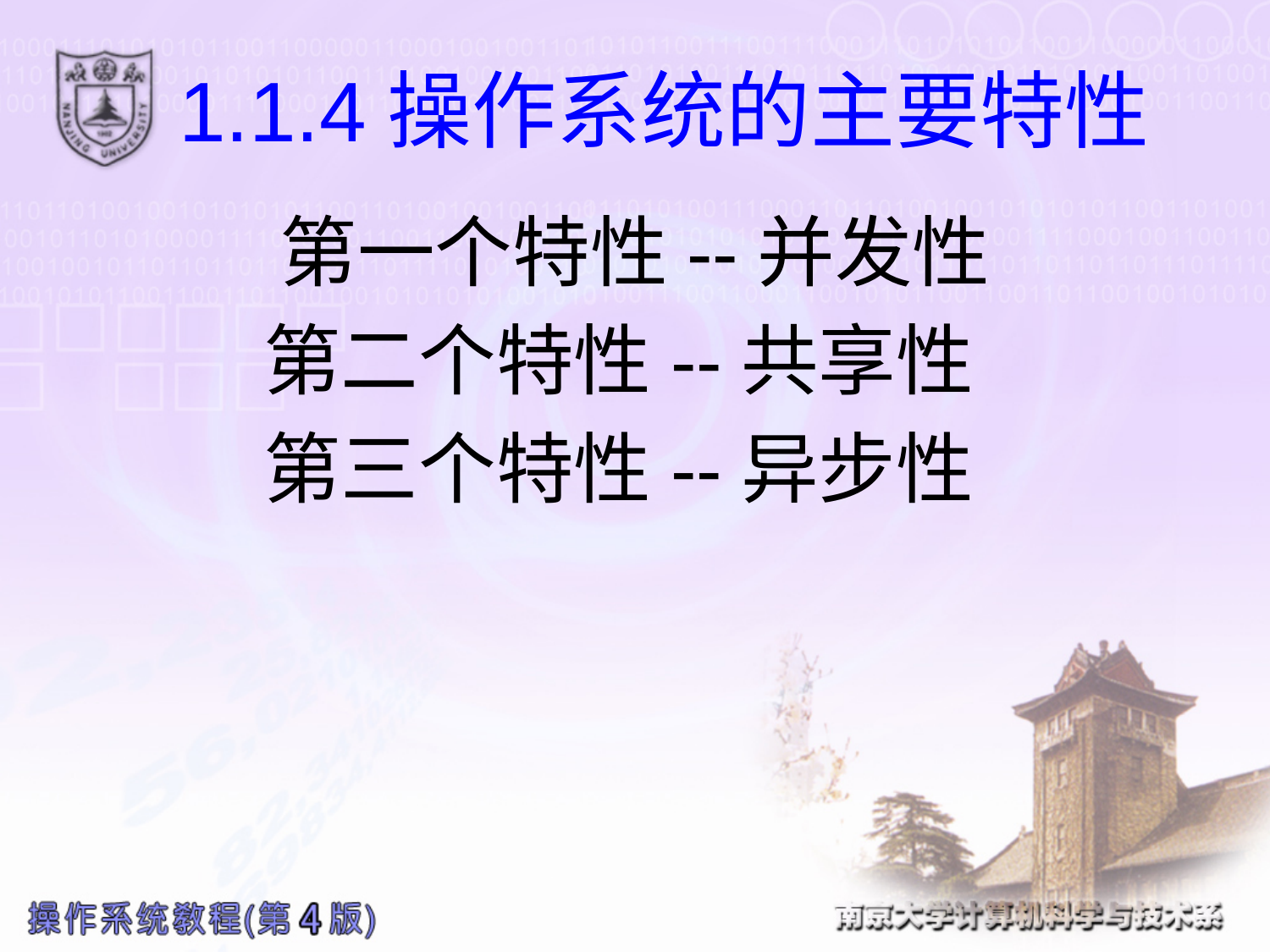

# 1.1.4操作系统的主要特性
   第一个特性--并发性
 第二个特性--共享性
 第三个特性--异步性